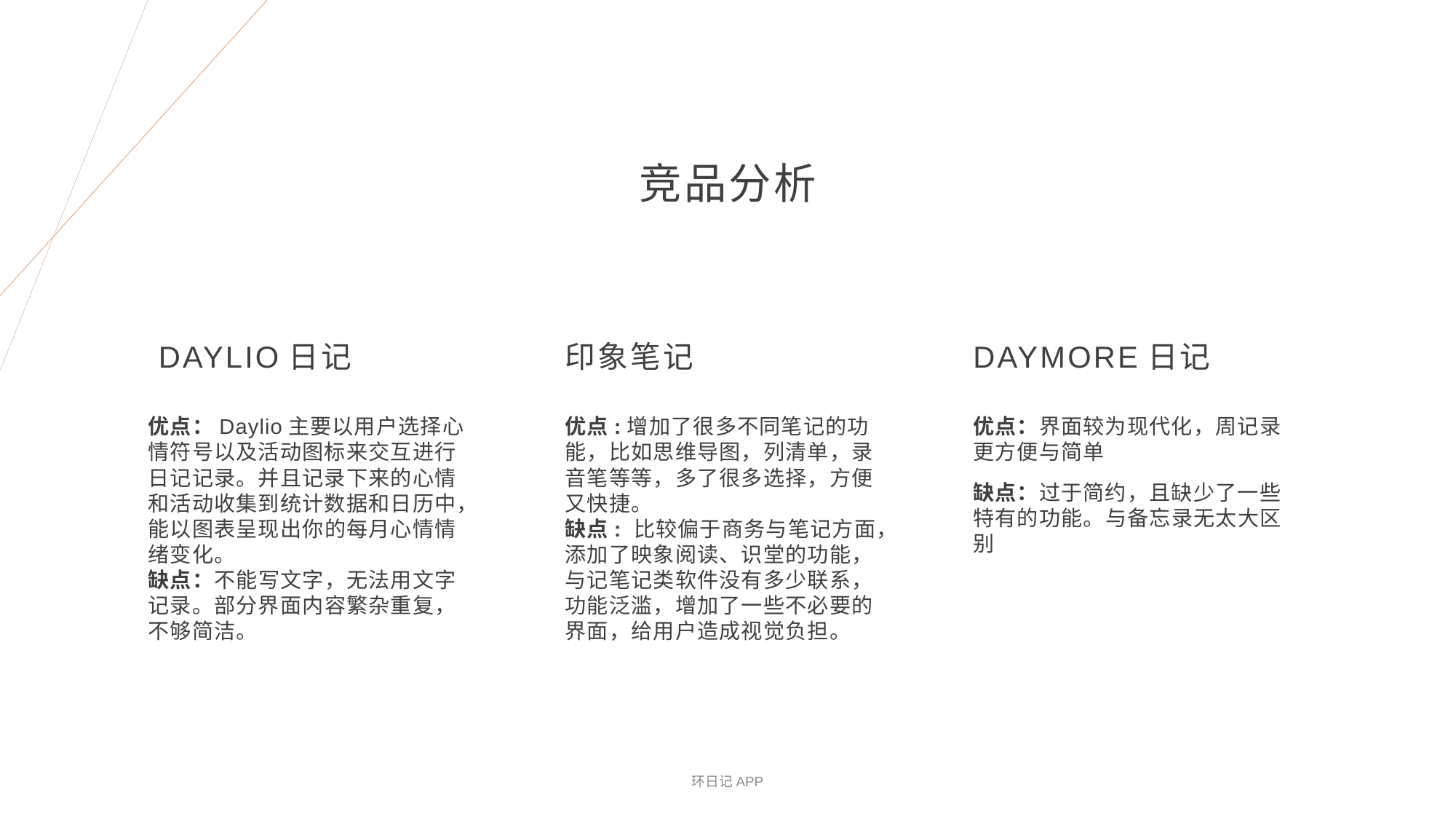

# 竞品分析
Daylio日记
印象笔记
DAYMORE日记
优点:增加了很多不同笔记的功能，比如思维导图，列清单，录音笔等等，多了很多选择，方便又快捷。
缺点: 比较偏于商务与笔记方面，添加了映象阅读、识堂的功能，与记笔记类软件没有多少联系，功能泛滥，增加了一些不必要的界面，给用户造成视觉负担。
优点：界面较为现代化，周记录更方便与简单
缺点：过于简约，且缺少了一些特有的功能。与备忘录无太大区别
优点：Daylio主要以用户选择心情符号以及活动图标来交互进行日记记录。并且记录下来的心情和活动收集到统计数据和日历中，能以图表呈现出你的每月心情情绪变化。
缺点：不能写文字，无法用文字记录。部分界面内容繁杂重复，不够简洁。
环日记APP